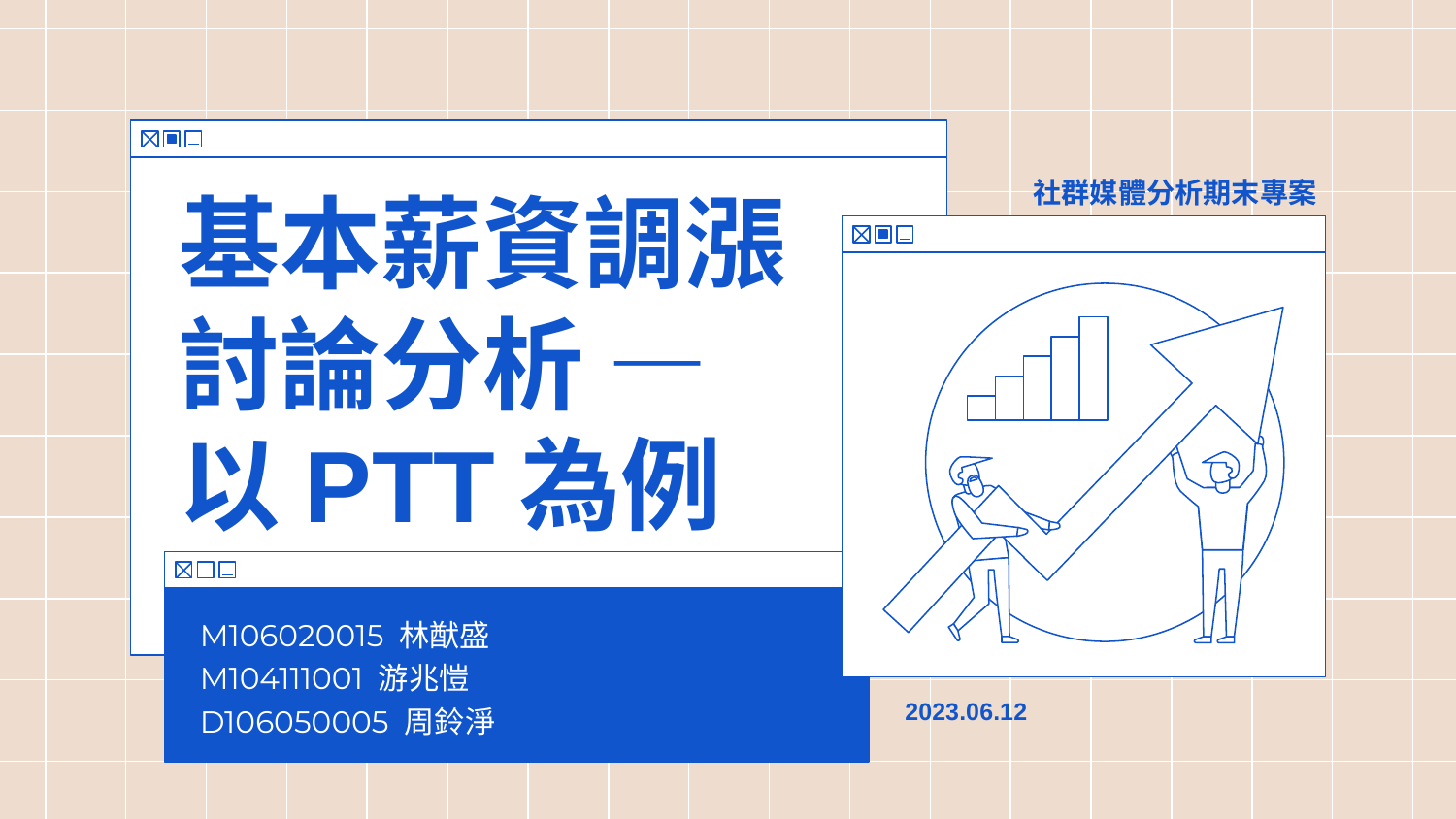

社群媒體分析期末專案
# 基本薪資調漲討論分析 —
以PTT為例

M106020015 林猷盛
M104111001 游兆愷
D106050005 周鈴淨
2023.06.12